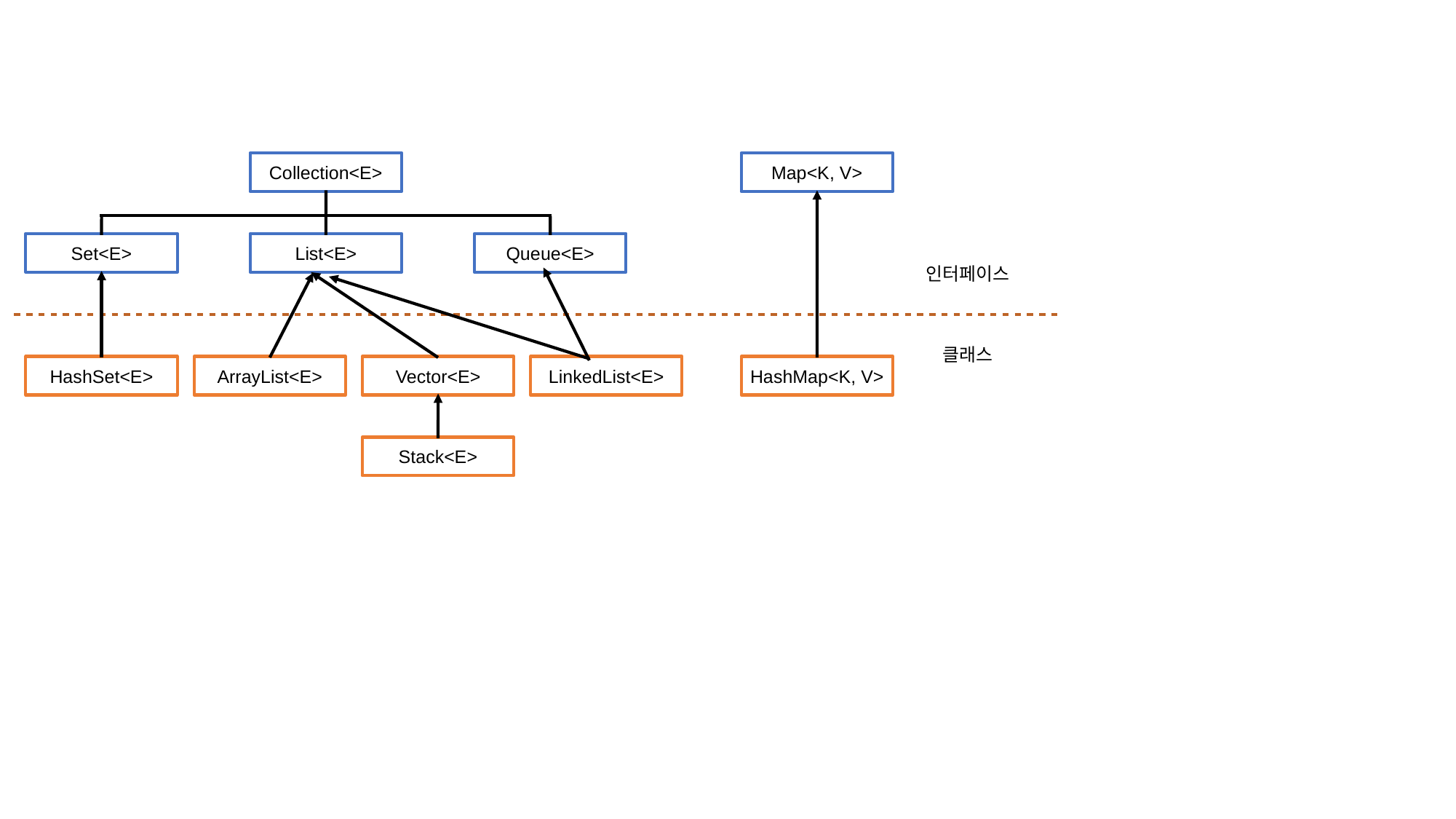

Collection<E>

Map<K, V>

Set<E>

List<E>

Queue<E>
인터페이스

클래스

HashSet<E>

ArrayList<E>

Vector<E>

LinkedList<E>

HashMap<K, V>

Stack<E>